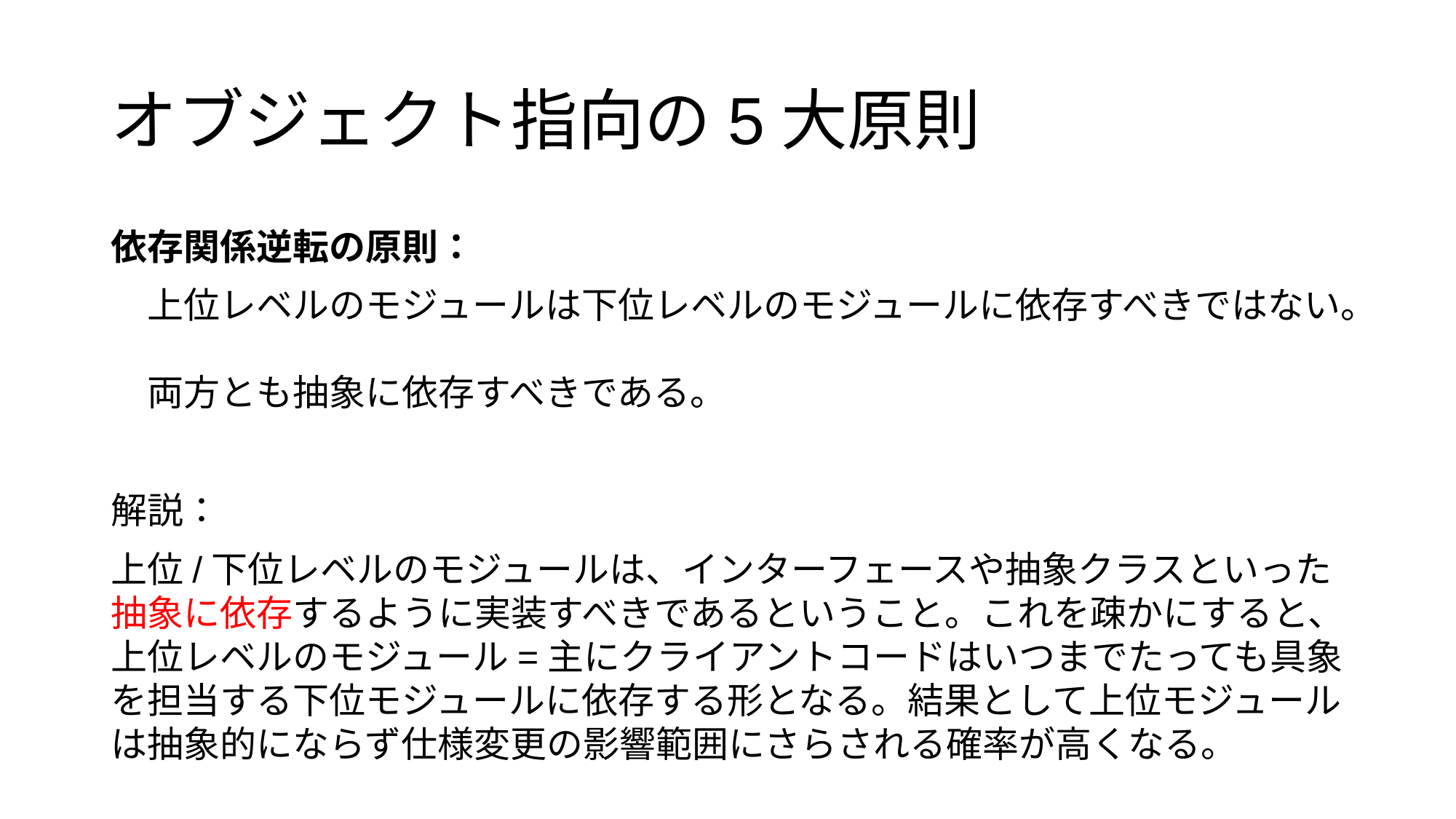

# オブジェクト指向の5大原則
依存関係逆転の原則：
　上位レベルのモジュールは下位レベルのモジュールに依存すべきではない。
　両方とも抽象に依存すべきである。

解説：
上位/下位レベルのモジュールは、インターフェースや抽象クラスといった抽象に依存するように実装すべきであるということ。これを疎かにすると、上位レベルのモジュール=主にクライアントコードはいつまでたっても具象を担当する下位モジュールに依存する形となる。結果として上位モジュールは抽象的にならず仕様変更の影響範囲にさらされる確率が高くなる。